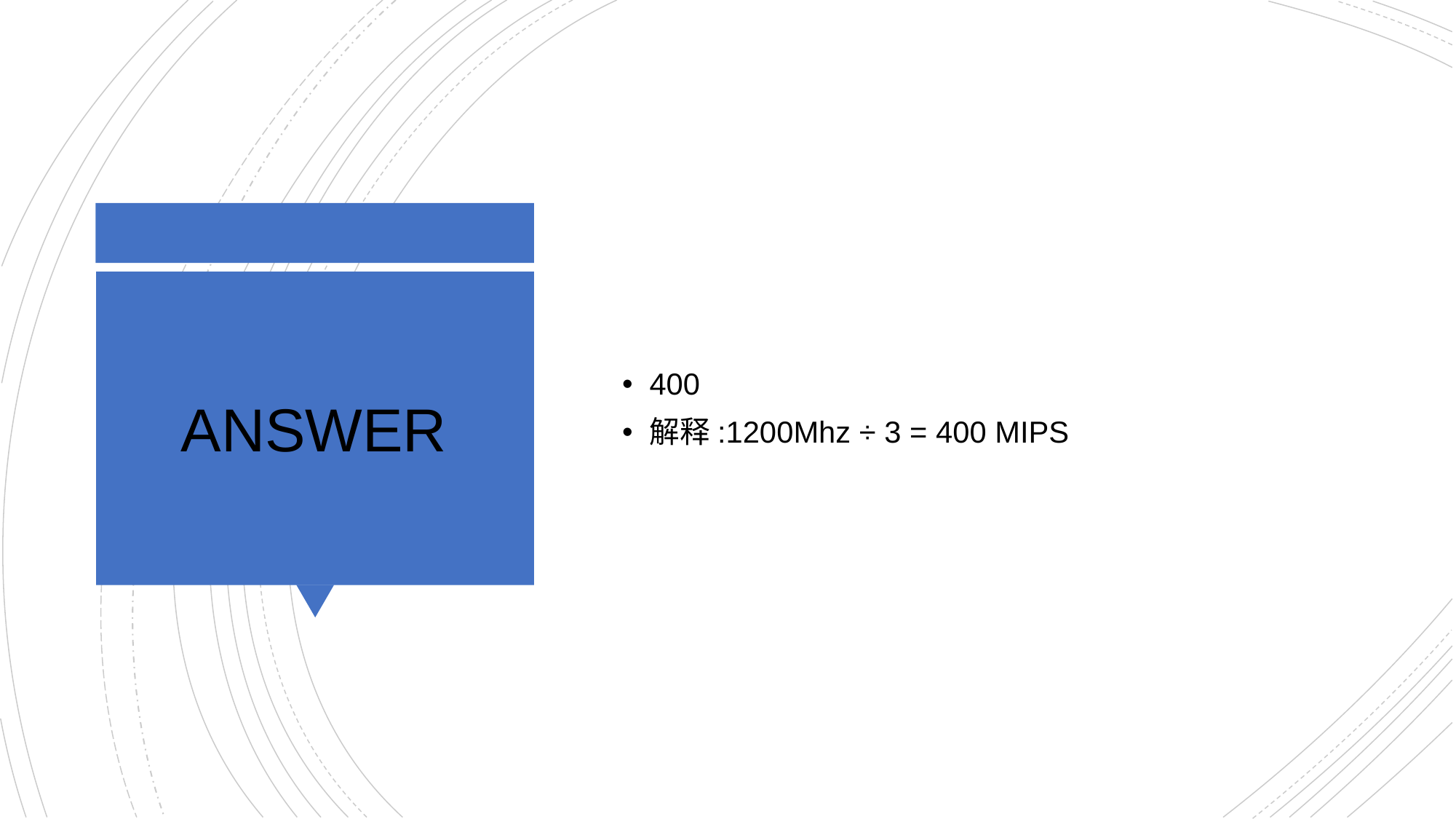

400
解释:1200Mhz ÷ 3 = 400 MIPS

# ANSWER